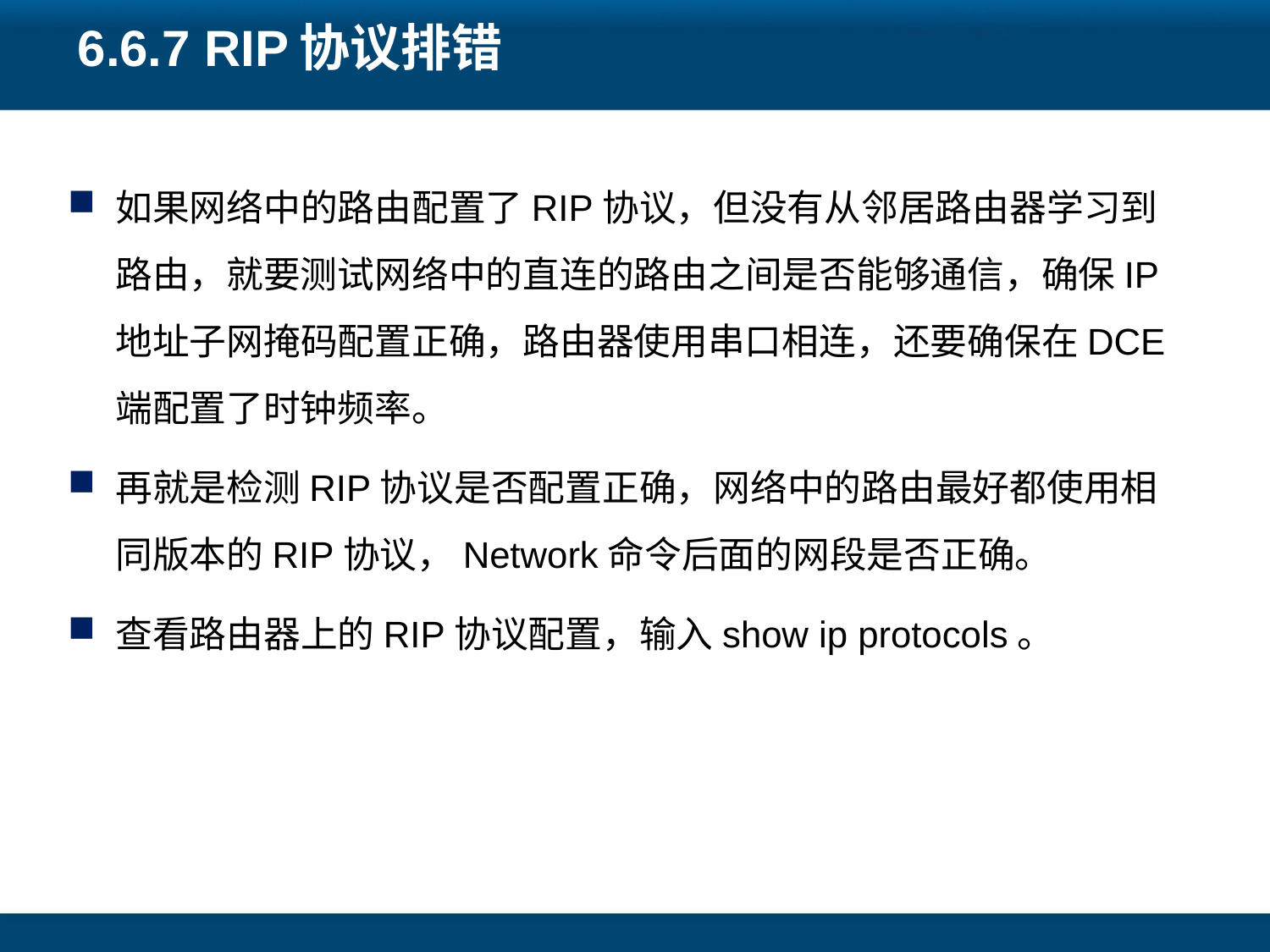

# 6.6.7 RIP协议排错
如果网络中的路由配置了RIP协议，但没有从邻居路由器学习到路由，就要测试网络中的直连的路由之间是否能够通信，确保IP地址子网掩码配置正确，路由器使用串口相连，还要确保在DCE端配置了时钟频率。
再就是检测RIP协议是否配置正确，网络中的路由最好都使用相同版本的RIP协议，Network命令后面的网段是否正确。
查看路由器上的RIP协议配置，输入show ip protocols。